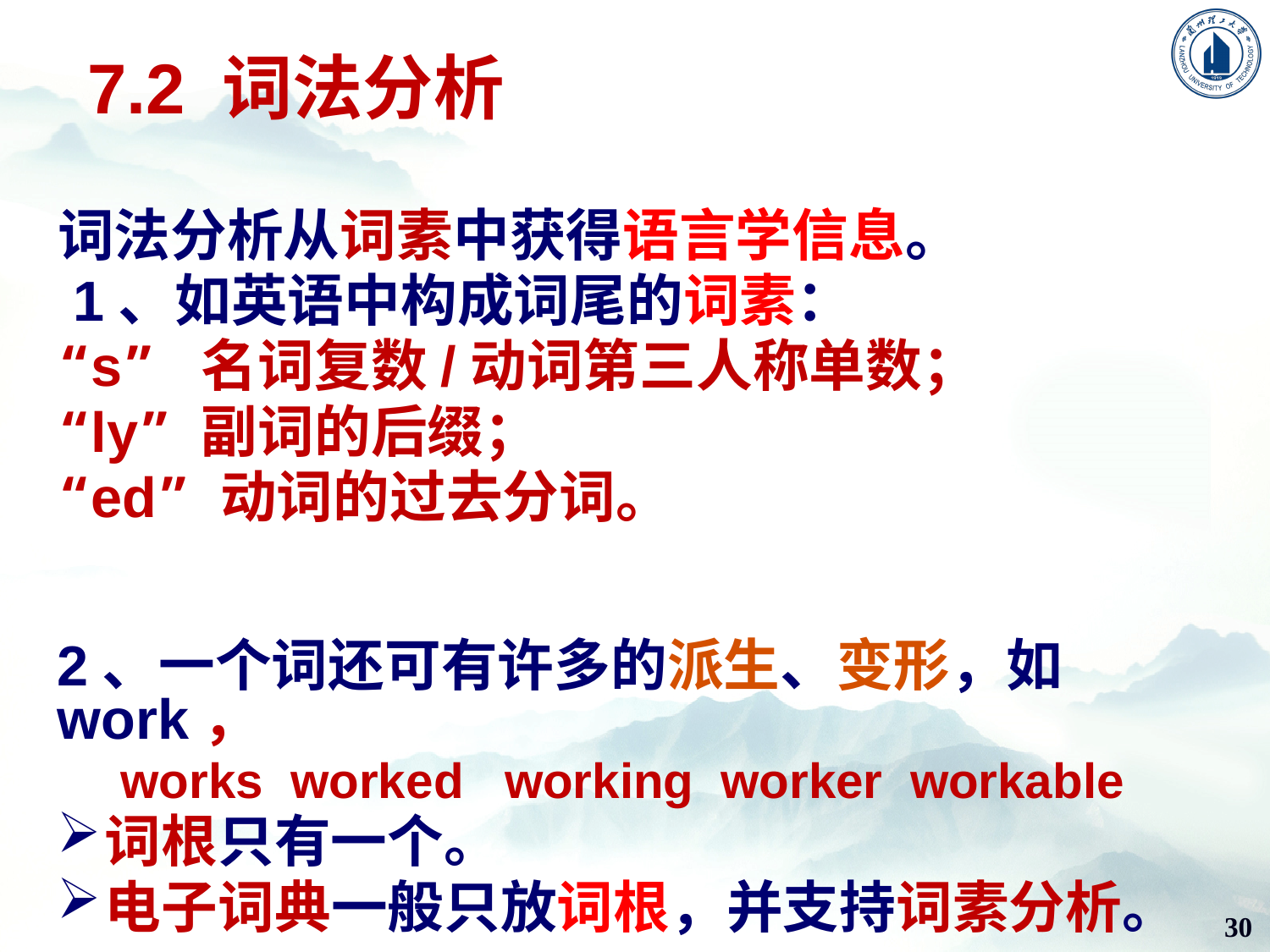

7.2 词法分析
词法分析从词素中获得语言学信息。
 1、如英语中构成词尾的词素：
“s”  名词复数/动词第三人称单数；
“ly” 副词的后缀；
“ed” 动词的过去分词。

2、一个词还可有许多的派生、变形，如work，
works  worked   working  worker  workable
词根只有一个。
电子词典一般只放词根，并支持词素分析。
30